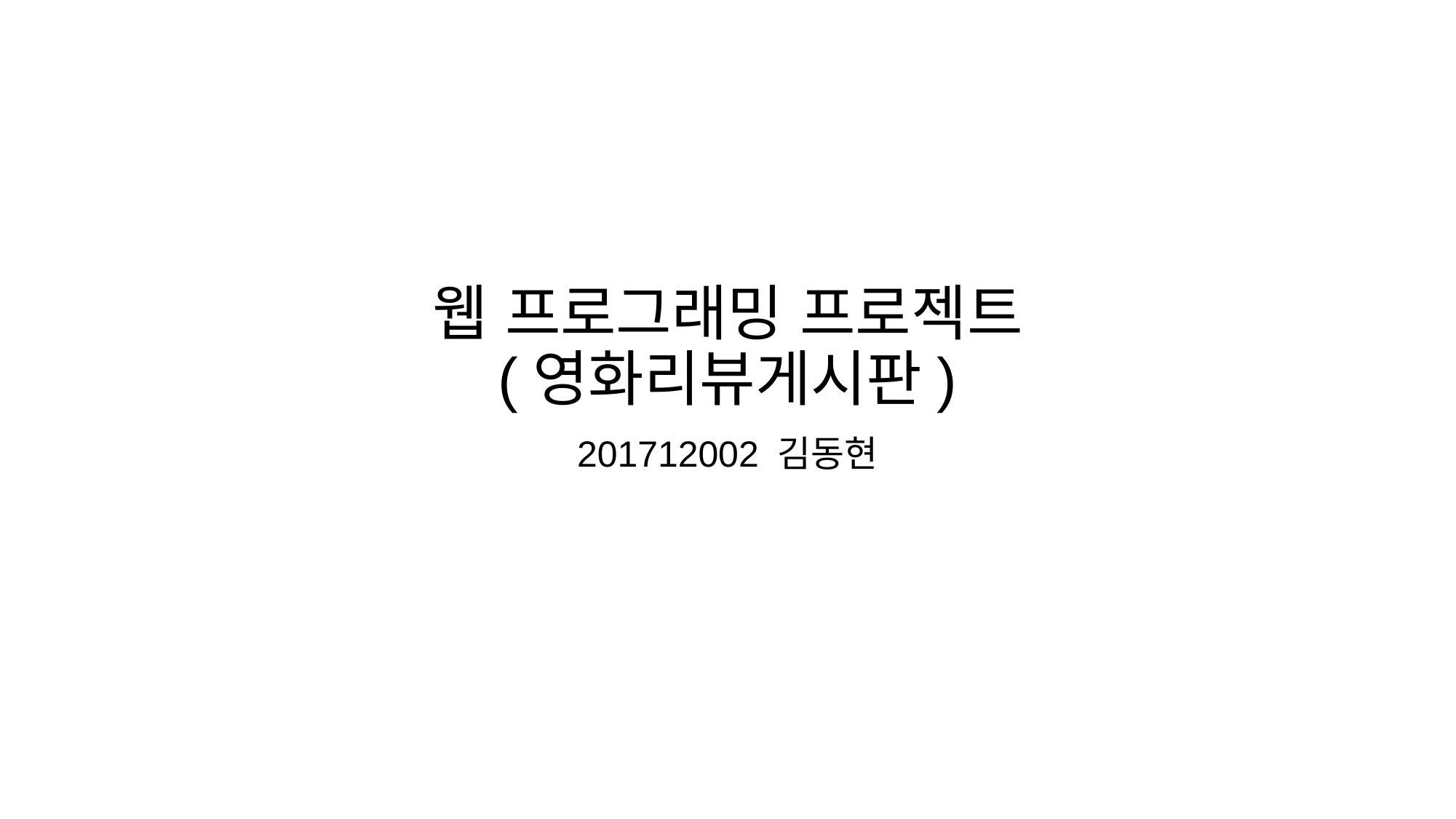

# 웹 프로그래밍 프로젝트 (영화리뷰게시판)
201712002 김동현